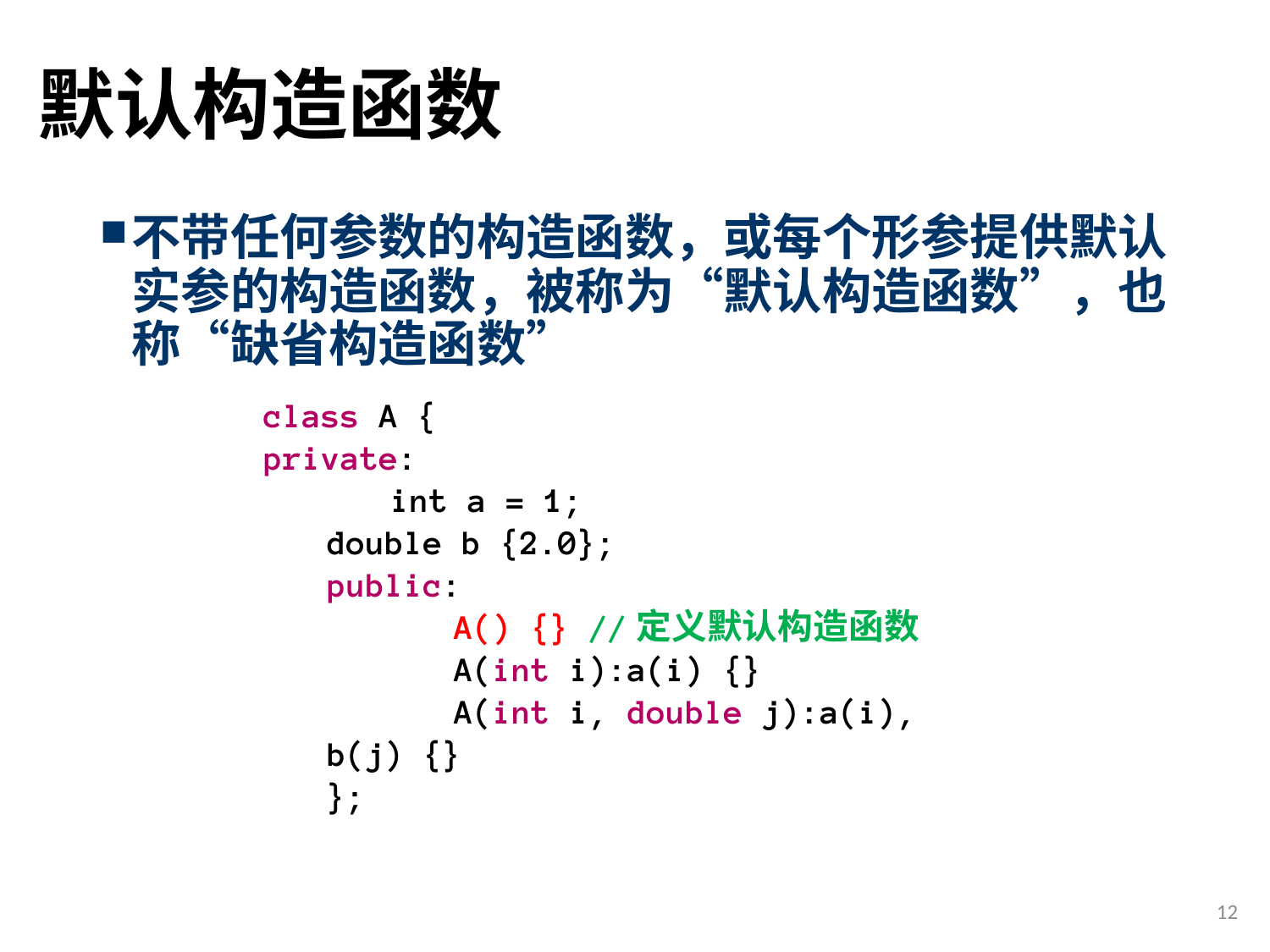

# 默认构造函数
不带任何参数的构造函数，或每个形参提供默认实参的构造函数，被称为“默认构造函数”，也称“缺省构造函数”

class A {
private:
	int a = 1;
double b {2.0};
public:
	A() {} //定义默认构造函数
	A(int i):a(i) {}
	A(int i, double j):a(i), b(j) {}
};
12